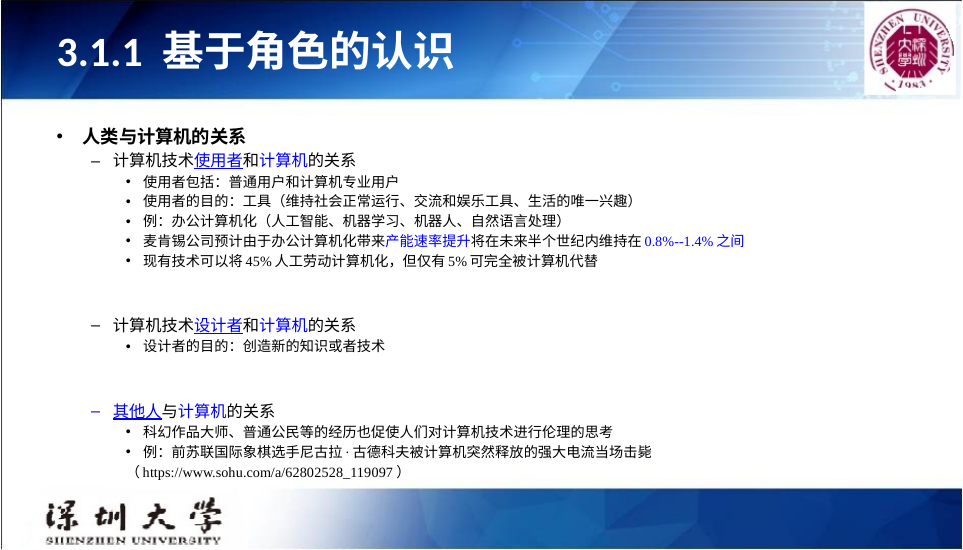

# 3.1.1 基于角色的认识
人类与计算机的关系
计算机技术使用者和计算机的关系
使用者包括：普通用户和计算机专业用户
使用者的目的：工具（维持社会正常运行、交流和娱乐工具、生活的唯一兴趣）
例：办公计算机化（人工智能、机器学习、机器人、自然语言处理）
麦肯锡公司预计由于办公计算机化带来产能速率提升将在未来半个世纪内维持在0.8%--1.4%之间
现有技术可以将45%人工劳动计算机化，但仅有5%可完全被计算机代替

计算机技术设计者和计算机的关系
设计者的目的：创造新的知识或者技术

其他人与计算机的关系
科幻作品大师、普通公民等的经历也促使人们对计算机技术进行伦理的思考
例：前苏联国际象棋选手尼古拉·古德科夫被计算机突然释放的强大电流当场击毙
（https://www.sohu.com/a/62802528_119097）

12